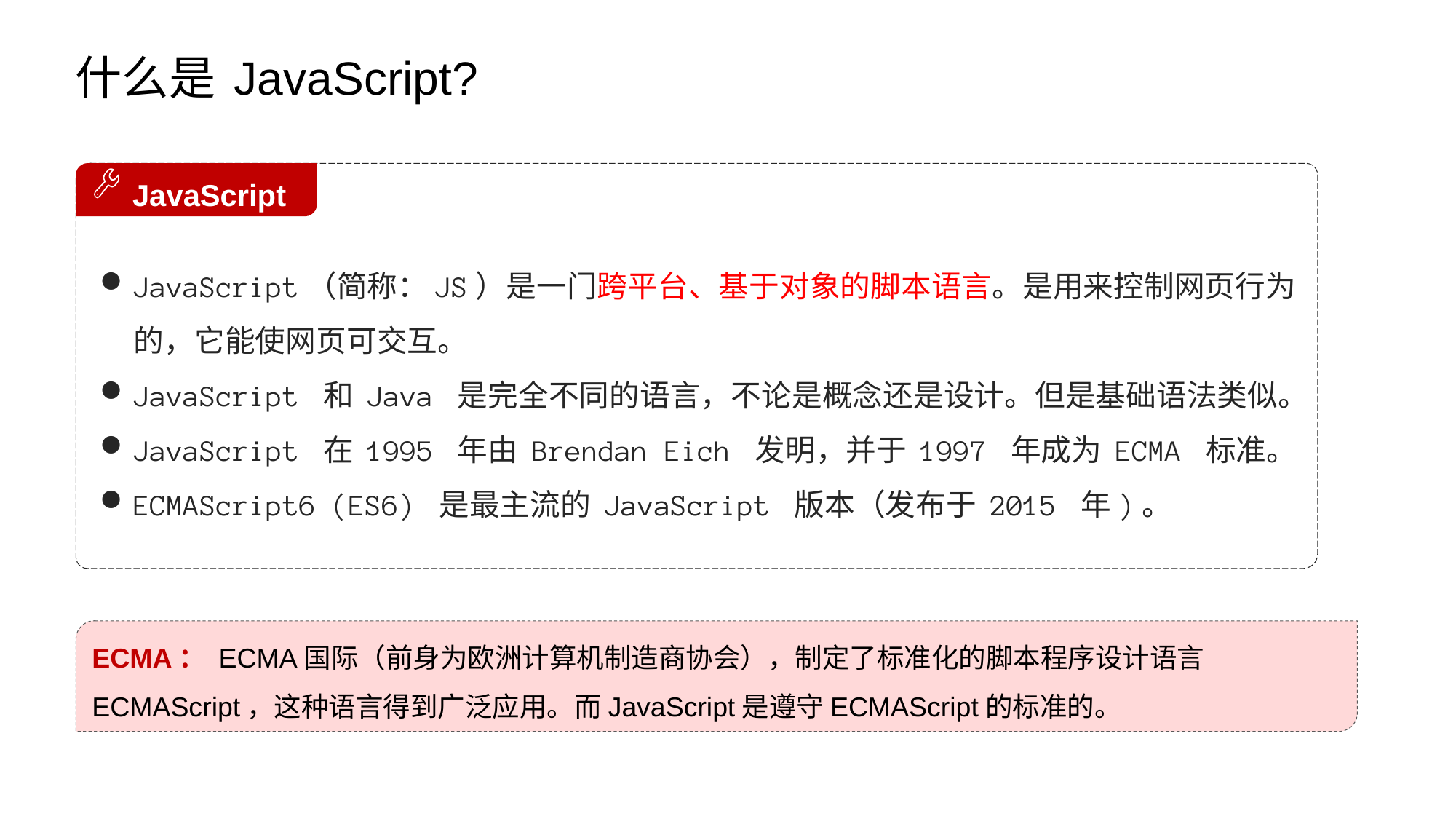

# 什么是 JavaScript?
      JavaScript
JavaScript（简称：JS）是一门跨平台、基于对象的脚本语言。是用来控制网页行为的，它能使网页可交互。
JavaScript 和 Java 是完全不同的语言，不论是概念还是设计。但是基础语法类似。
JavaScript 在 1995 年由 Brendan Eich 发明，并于 1997 年成为 ECMA 标准。
ECMAScript6 (ES6) 是最主流的 JavaScript 版本（发布于 2015 年)。

ECMA： ECMA国际（前身为欧洲计算机制造商协会），制定了标准化的脚本程序设计语言 ECMAScript，这种语言得到广泛应用。而JavaScript是遵守ECMAScript的标准的。